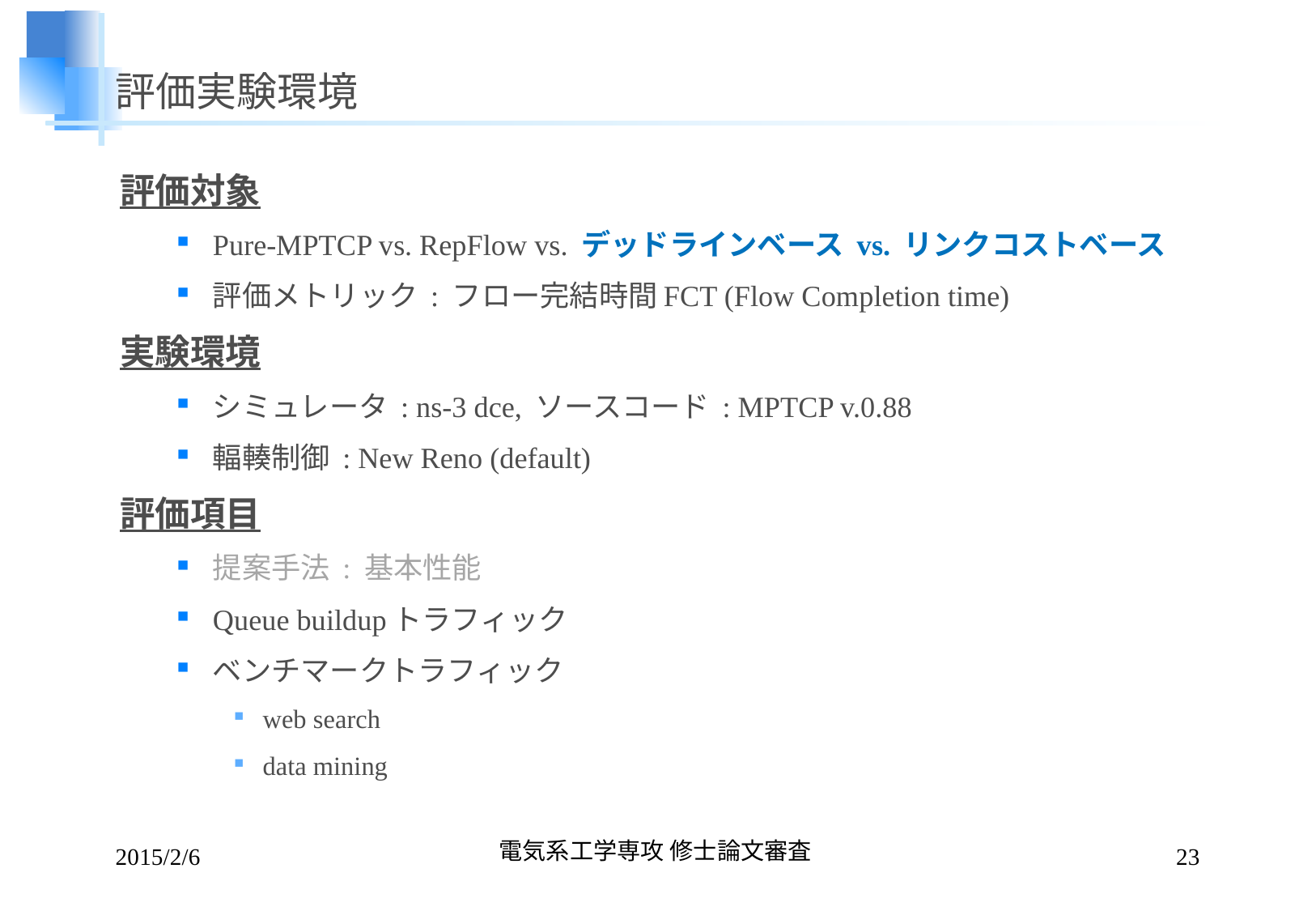

# 評価実験環境
評価対象
Pure-MPTCP vs. RepFlow vs. デッドラインベース vs. リンクコストベース
評価メトリック : フロー完結時間FCT (Flow Completion time)
実験環境
シミュレータ : ns-3 dce, ソースコード : MPTCP v.0.88
輻輳制御 : New Reno (default)
評価項目
提案手法 : 基本性能
Queue buildupトラフィック
ベンチマークトラフィック
web search
data mining
2015/2/6
電気系工学専攻 修士論文審査
23